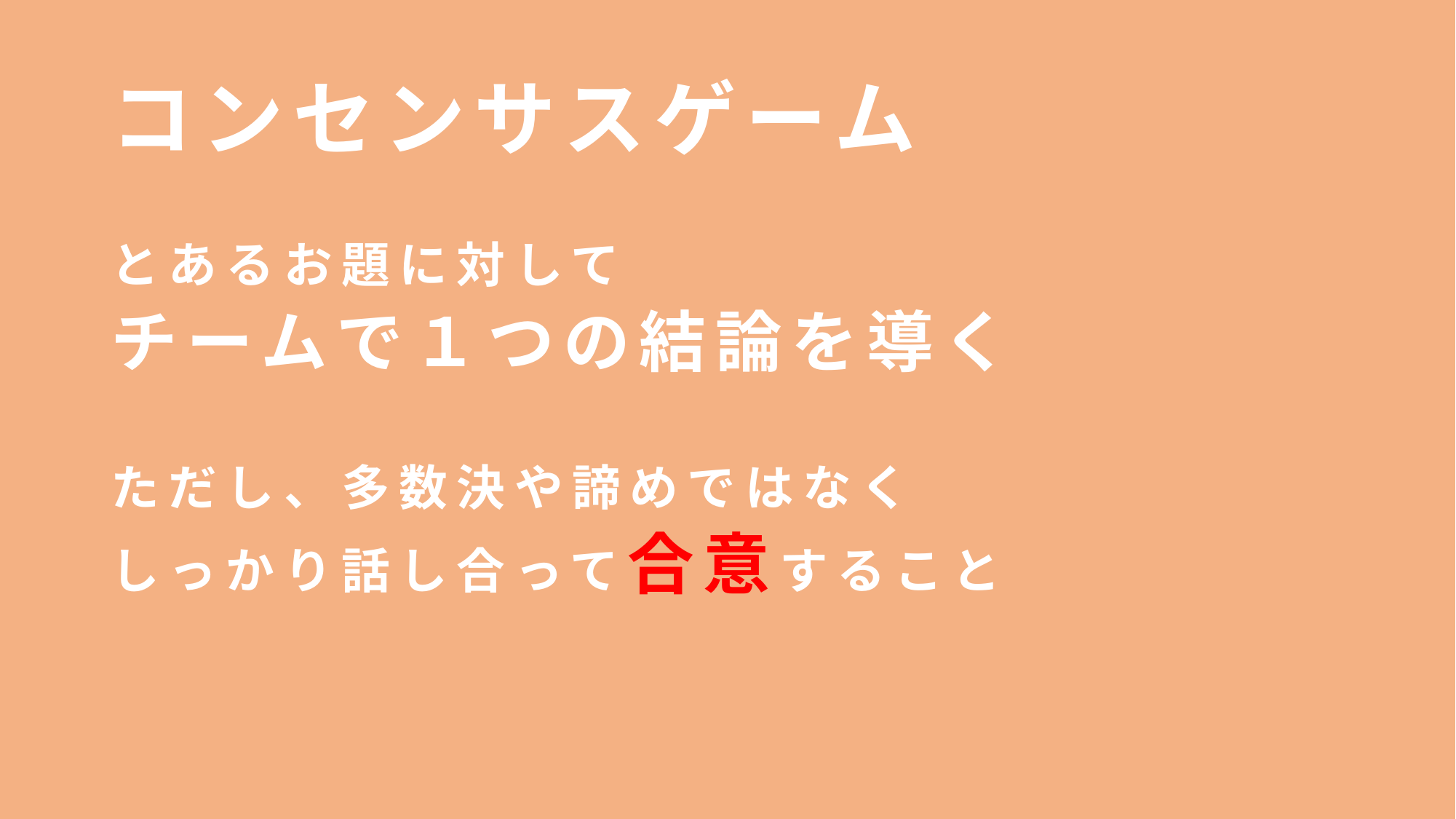

# コンセンサスゲーム
とあるお題に対して
チームで１つの結論を導く

ただし、多数決や諦めではなく
しっかり話し合って合意すること